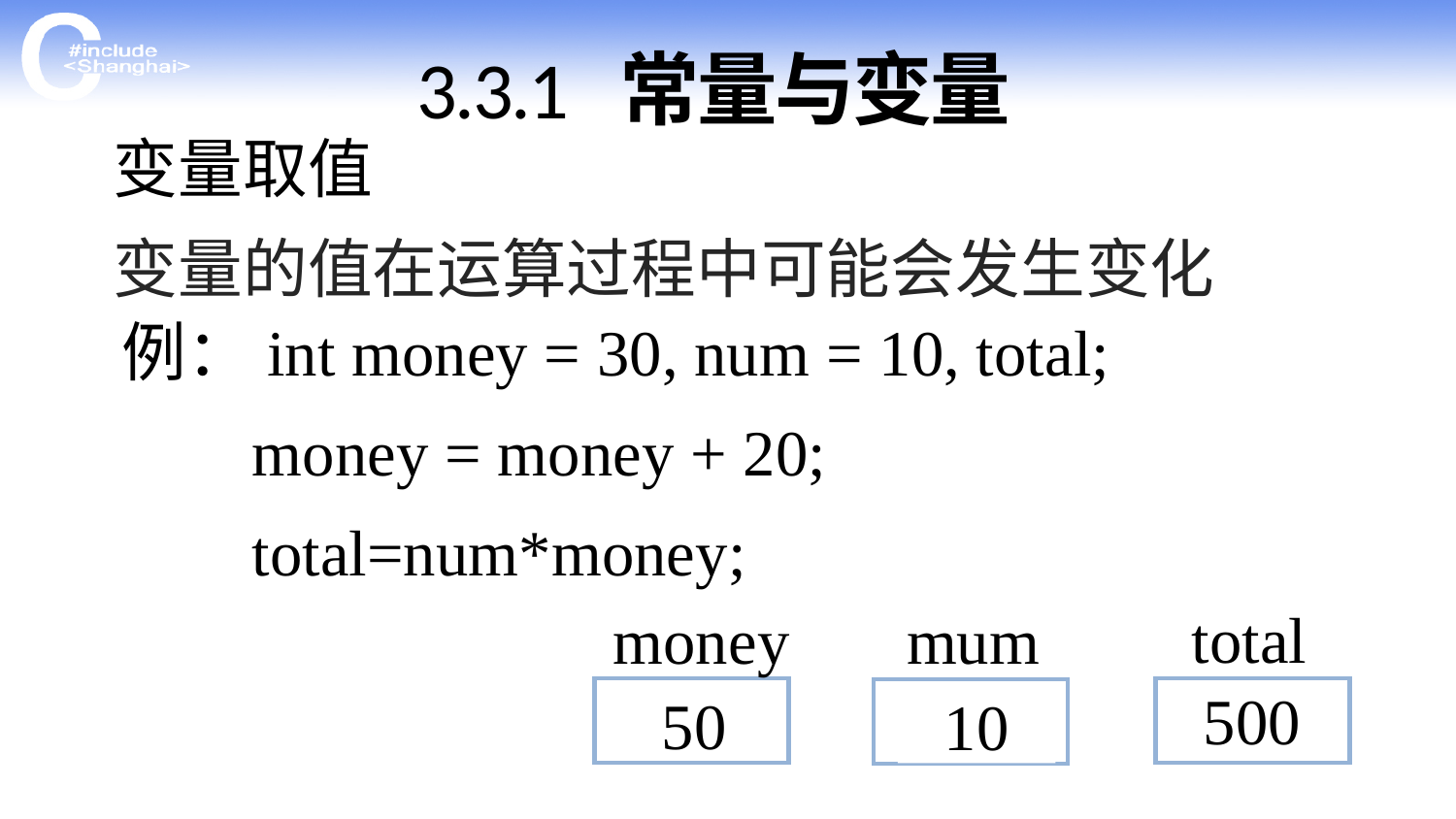

# 3.3.1  常量与变量
变量取值
变量的值在运算过程中可能会发生变化
例：int money = 30, num = 10, total;
        money = money + 20;
        total=num*money;
total

money

mum

500
50
10